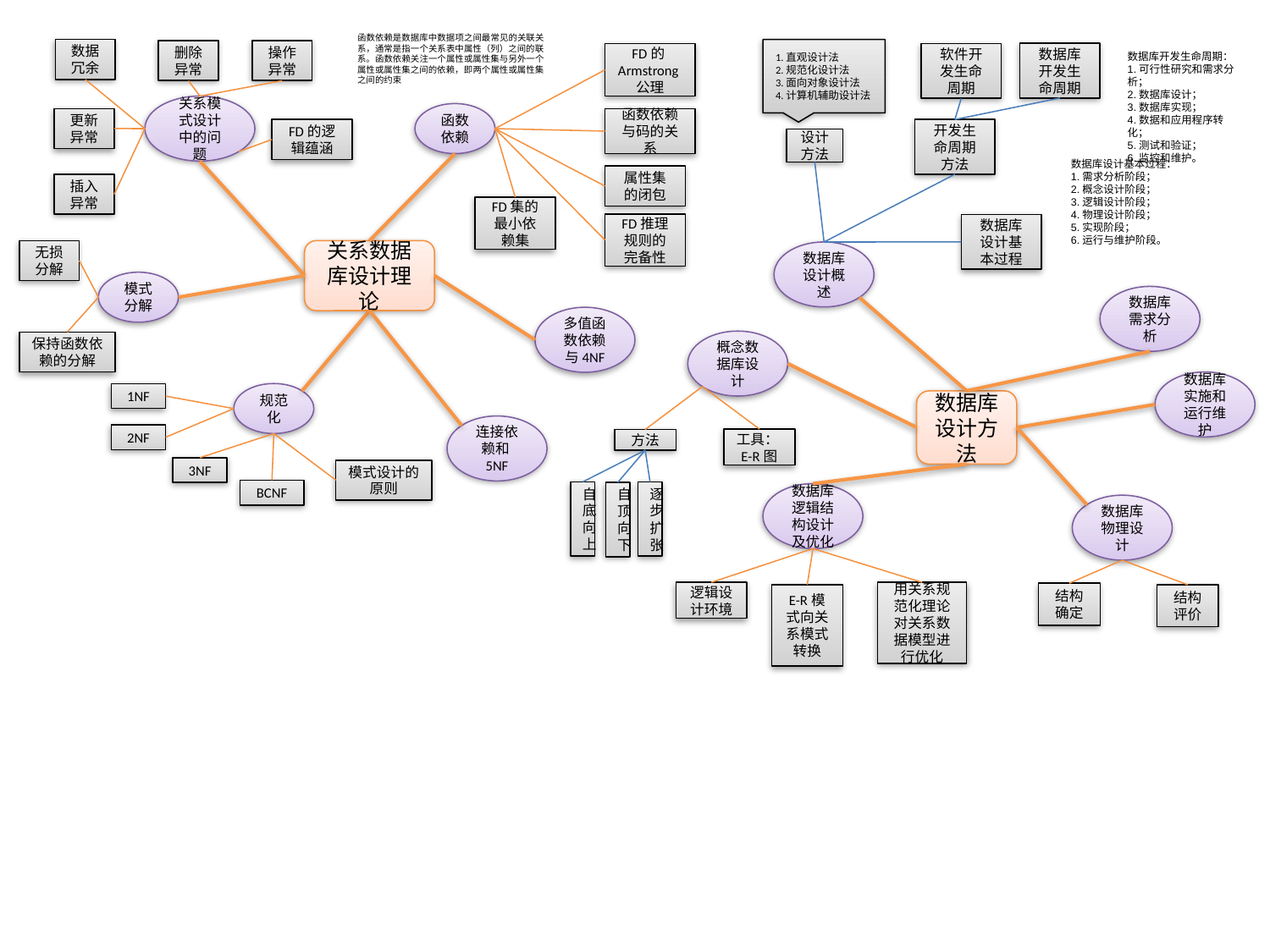

函数依赖是数据库中数据项之间最常见的关联关系，通常是指一个关系表中属性（列）之间的联系。函数依赖关注一个属性或属性集与另外一个属性或属性集之间的依赖，即两个属性或属性集之间的约束
数据冗余
1.直观设计法
2.规范化设计法
3.面向对象设计法
4.计算机辅助设计法
删除异常
操作异常
数据库开发生命周期
数据库开发生命周期：
1.可行性研究和需求分析；
2.数据库设计；
3.数据库实现；
4.数据和应用程序转化；
5.测试和验证；
6.监控和维护。

FD的Armstrong公理
软件开发生命周期
关系模式设计中的问题
函数依赖
更新异常
函数依赖与码的关系
FD的逻辑蕴涵
开发生命周期方法
设计方法
数据库设计基本过程：
1.需求分析阶段；
2.概念设计阶段；
3.逻辑设计阶段；
4.物理设计阶段；
5.实现阶段；
6.运行与维护阶段。

属性集的闭包
插入异常
FD集的最小依赖集
FD推理规则的完备性
数据库设计基本过程
无损分解
关系数据库设计理论
数据库设计概述
模式分解
数据库需求分析
多值函数依赖与4NF
概念数据库设计
保持函数依赖的分解
数据库实施和运行维护
规范化
1NF
数据库设计方法
连接依赖和5NF
2NF
工具：E-R图
方法
3NF
模式设计的原则
BCNF
自底向上
逐步扩张
自顶向下
数据库逻辑结构设计及优化
数据库物理设计
逻辑设计环境
用关系规范化理论对关系数据模型进行优化
结构确定
E-R模式向关系模式转换
结构评价